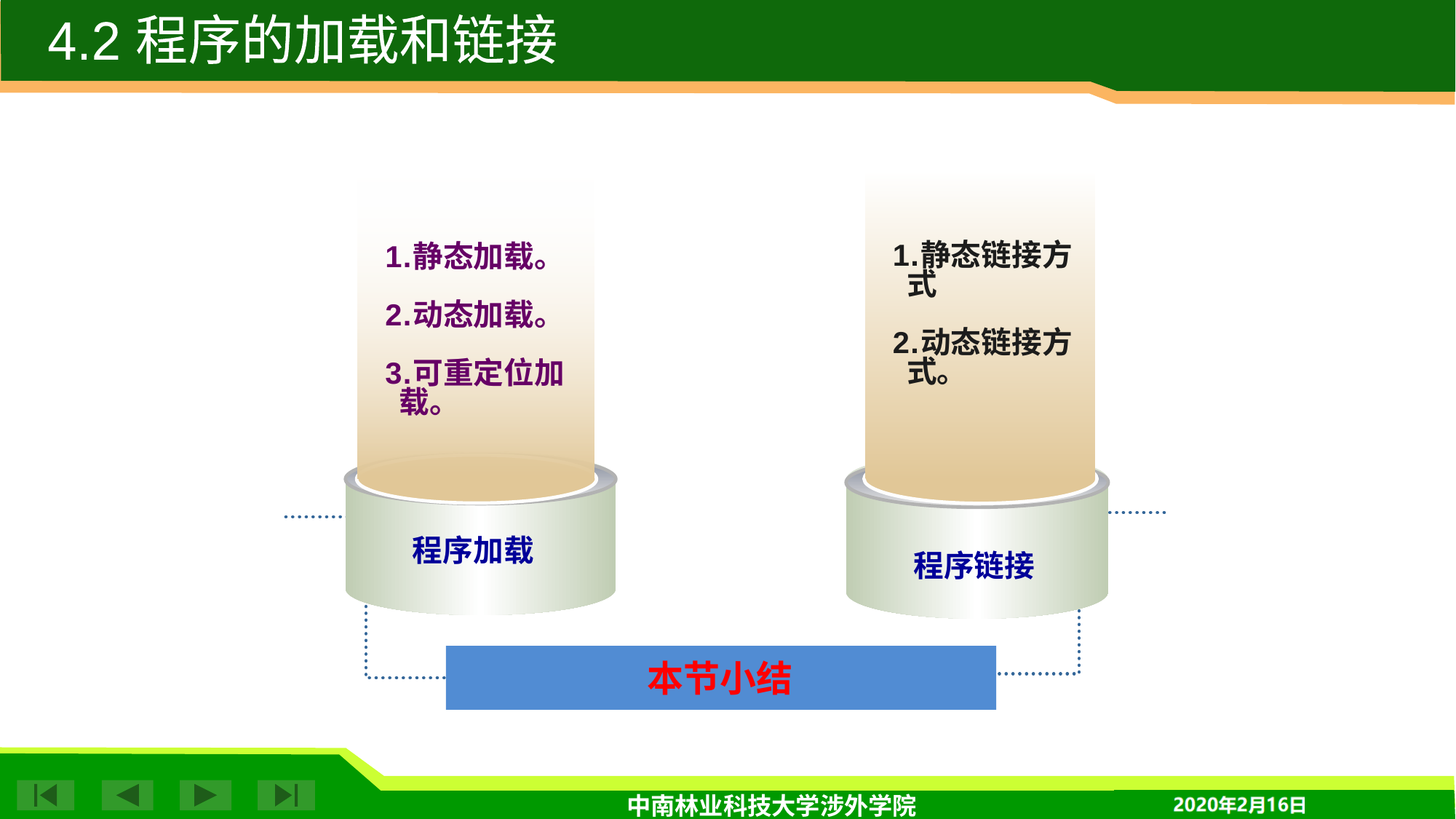

4.2 程序的加载和链接

静态链接方式

动态链接方式。
静态加载。

动态加载。

可重定位加载。

程序加载
程序链接

本节小结